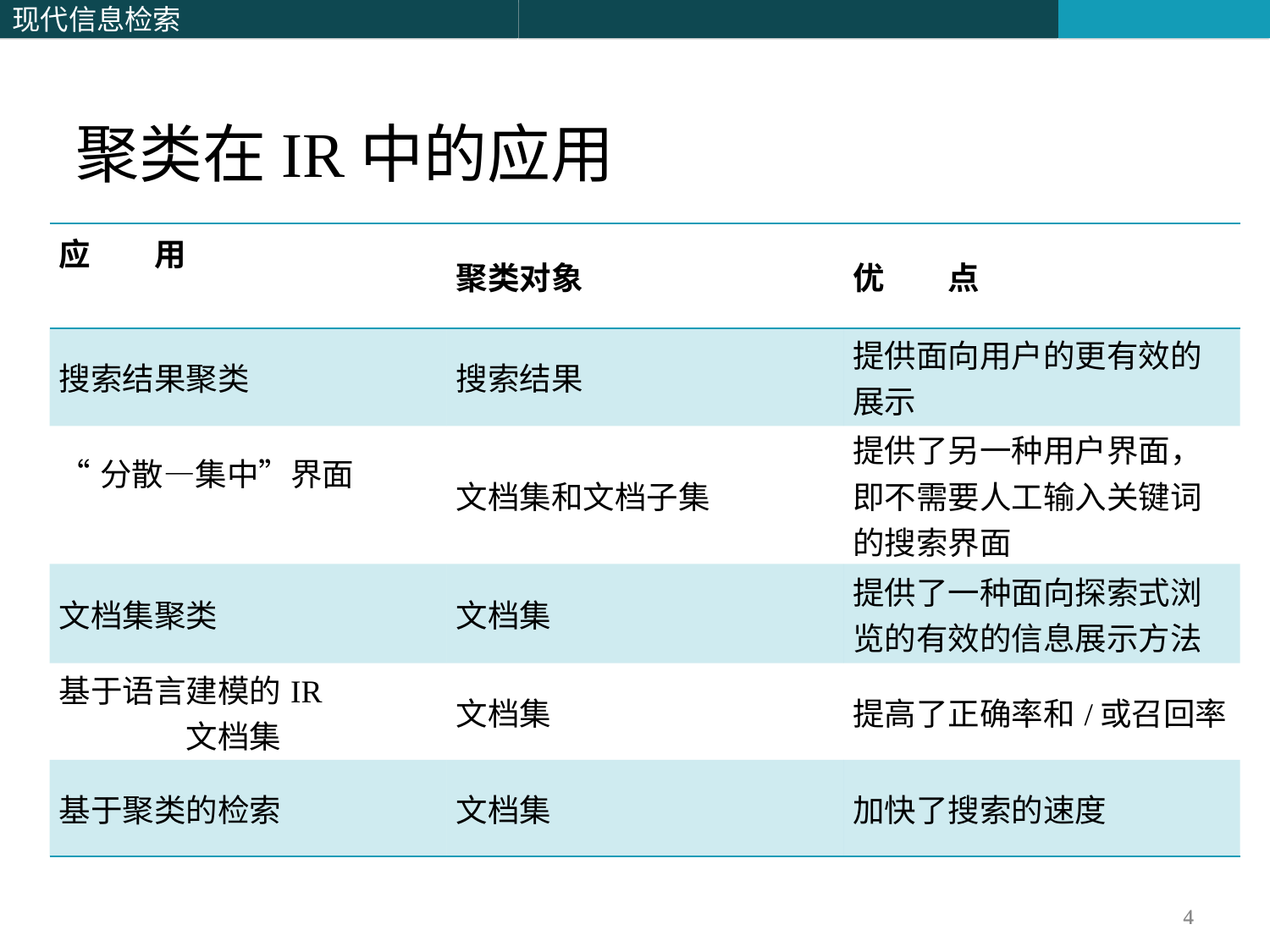

聚类在IR中的应用
| 应　　用 | 聚类对象 | 优　　点 |
| --- | --- | --- |
| 搜索结果聚类 | 搜索结果 | 提供面向用户的更有效的展示 |
| “分散—集中”界面 | 文档集和文档子集 | 提供了另一种用户界面，即不需要人工输入关键词的搜索界面 |
| 文档集聚类 | 文档集 | 提供了一种面向探索式浏览的有效的信息展示方法 |
| 基于语言建模的IR 文档集 | 文档集 | 提高了正确率和/或召回率 |
| 基于聚类的检索 | 文档集 | 加快了搜索的速度 |
4
4